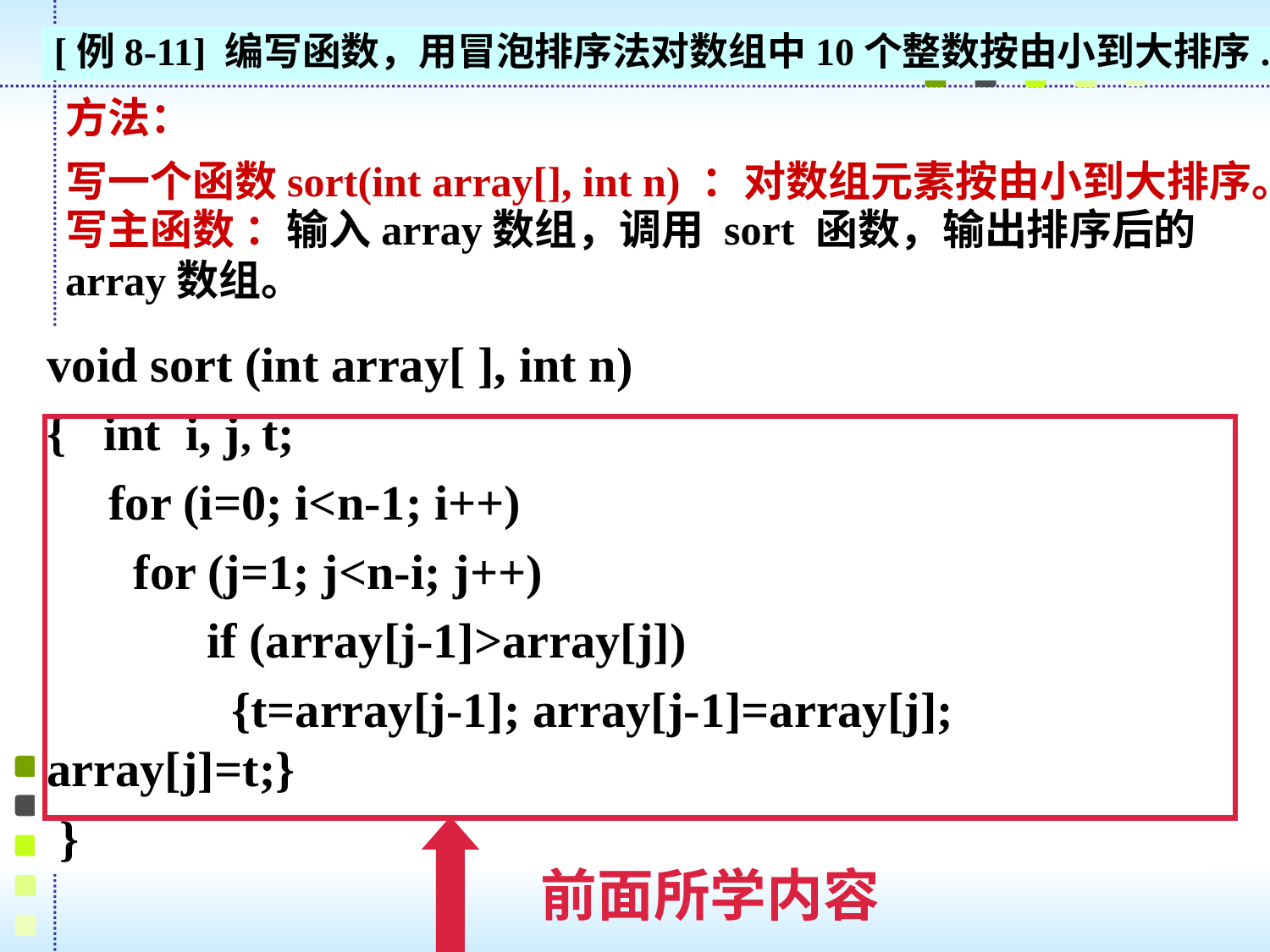

[例8-11] 编写函数，用冒泡排序法对数组中10个整数按由小到大排序.
方法：
写一个函数sort(int array[], int n) ：对数组元素按由小到大排序。
写主函数 ：输入array数组，调用 sort 函数，输出排序后的array数组。
void sort (int array[ ], int n)
{   int  i, j, t;
     for (i=0; i<n-1; i++)
       for (j=1; j<n-i; j++)
             if (array[j-1]>array[j])
               {t=array[j-1]; array[j-1]=array[j]; array[j]=t;}
 }

前面所学内容